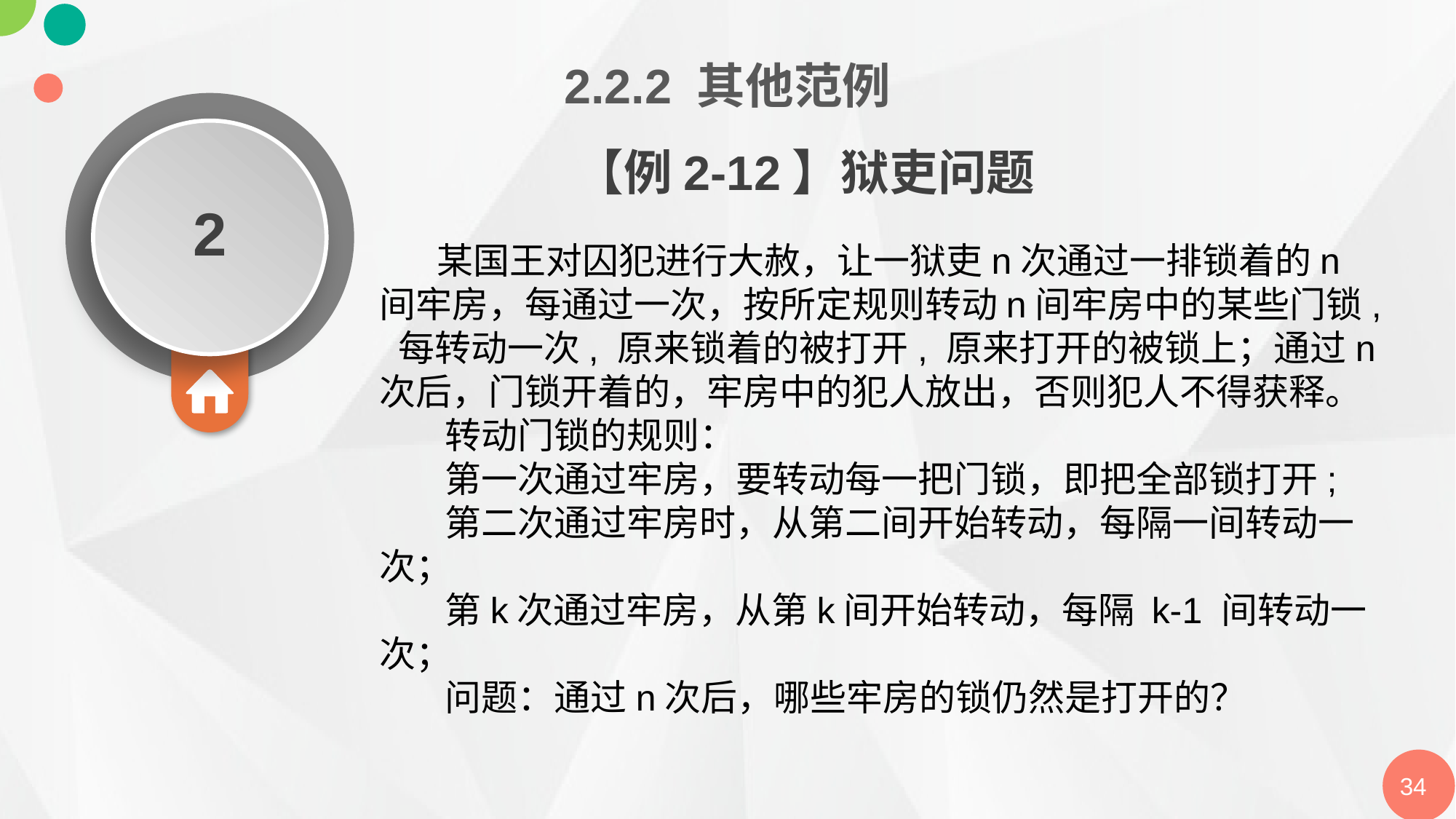

2.2.2 其他范例

【例2-12】狱吏问题
2
      某国王对囚犯进行大赦，让一狱吏n次通过一排锁着的n间牢房，每通过一次，按所定规则转动n间牢房中的某些门锁, 每转动一次, 原来锁着的被打开, 原来打开的被锁上；通过n次后，门锁开着的，牢房中的犯人放出，否则犯人不得获释。
       转动门锁的规则：
       第一次通过牢房，要转动每一把门锁，即把全部锁打开;
       第二次通过牢房时，从第二间开始转动，每隔一间转动一次；
       第k次通过牢房，从第k间开始转动，每隔 k-1 间转动一次；
       问题：通过n次后，哪些牢房的锁仍然是打开的？